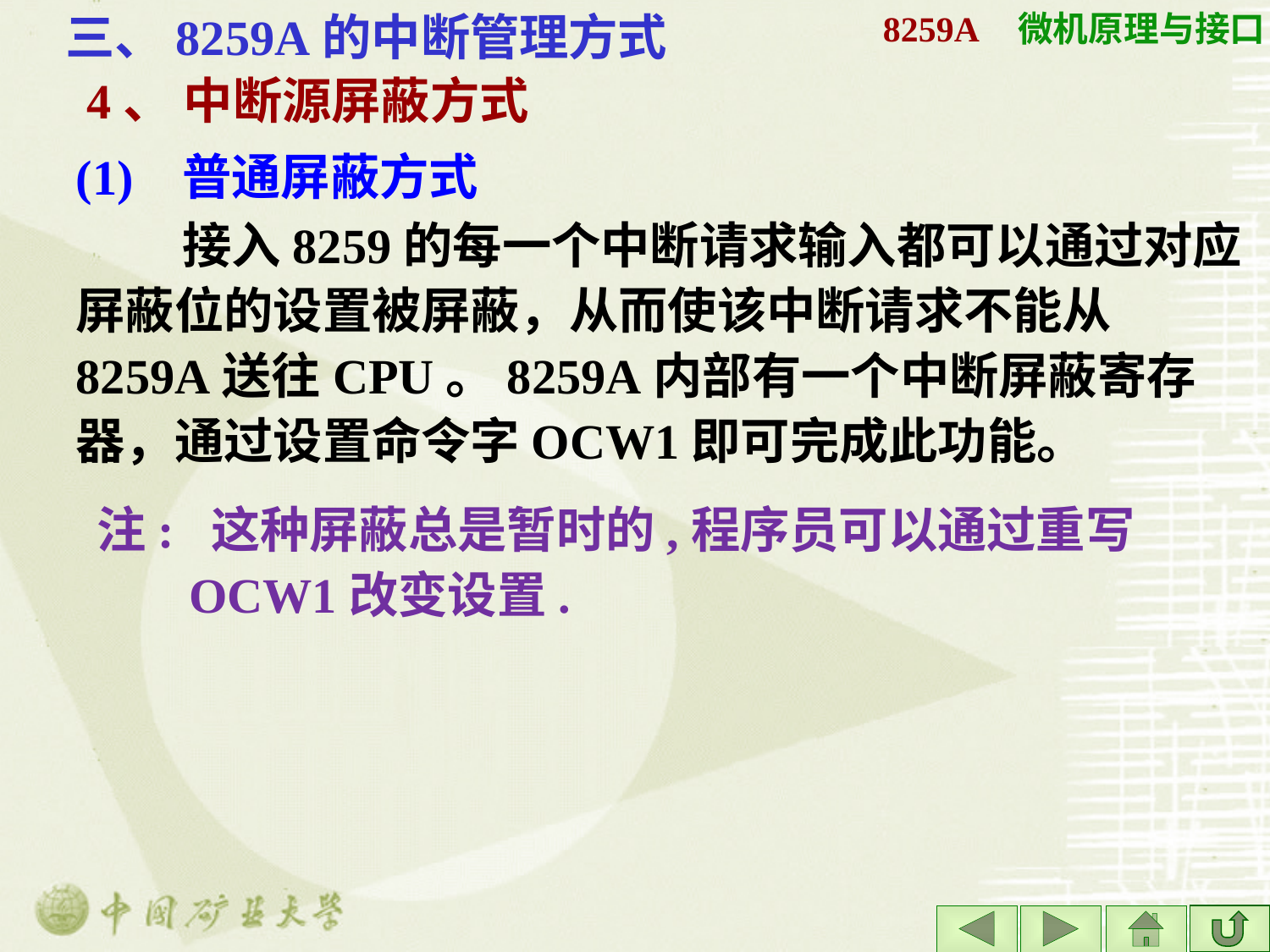

三、8259A的中断管理方式
4、 中断源屏蔽方式
# 8259A
(1)   普通屏蔽方式
接入8259的每一个中断请求输入都可以通过对应屏蔽位的设置被屏蔽，从而使该中断请求不能从8259A送往CPU。8259A内部有一个中断屏蔽寄存器，通过设置命令字OCW1即可完成此功能。
注:  这种屏蔽总是暂时的,程序员可以通过重写OCW1改变设置.